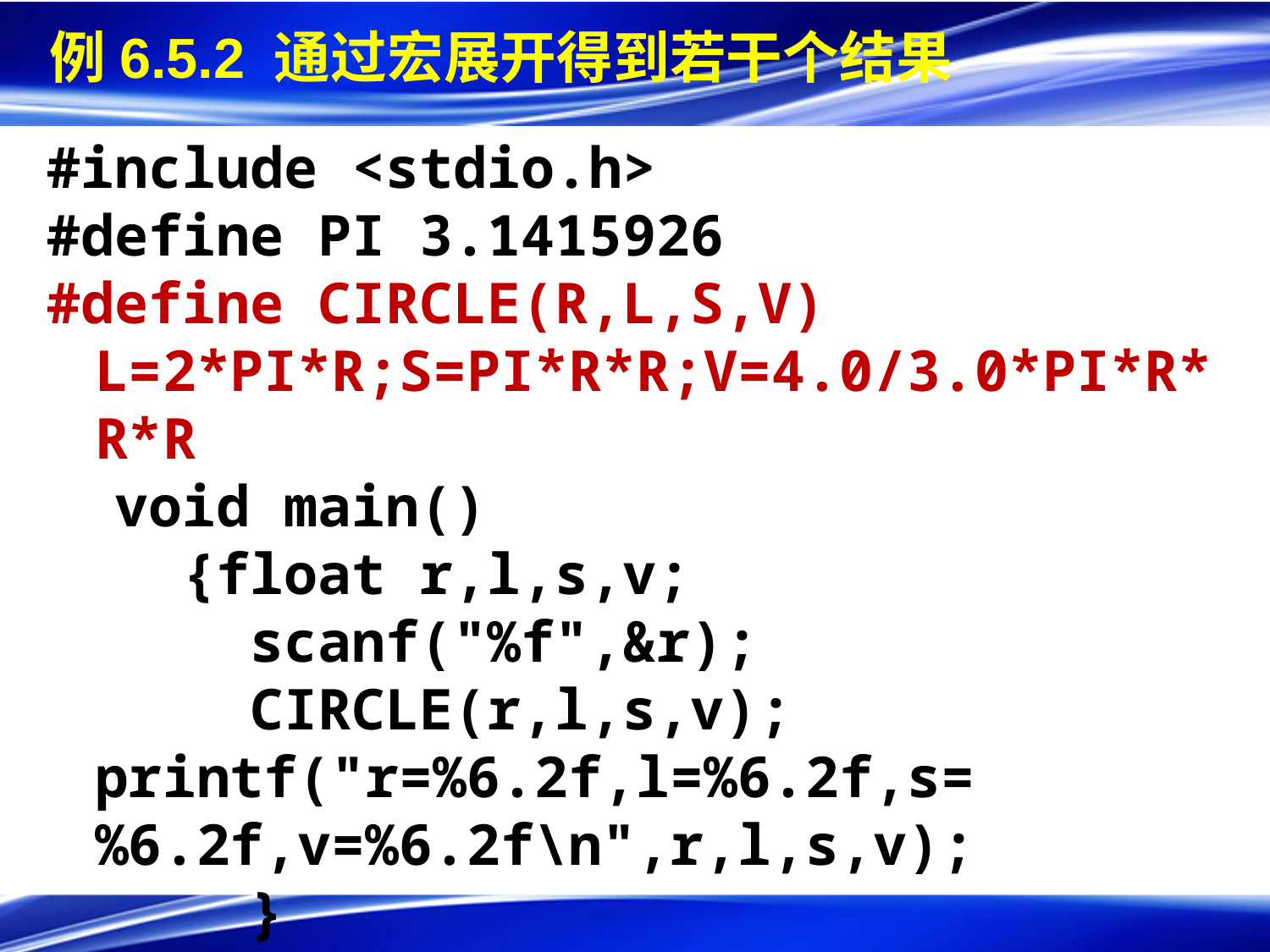

例6.5.2 通过宏展开得到若干个结果
#
#include <stdio.h>
#define PI 3.1415926
#define CIRCLE(R,L,S,V) L=2*PI*R;S=PI*R*R;V=4.0/3.0*PI*R*R*R
  void main()
    {float r,l,s,v;
      scanf("%f",&r);
      CIRCLE(r,l,s,v);      printf("r=%6.2f,l=%6.2f,s=%6.2f,v=%6.2f\n",r,l,s,v);
      }